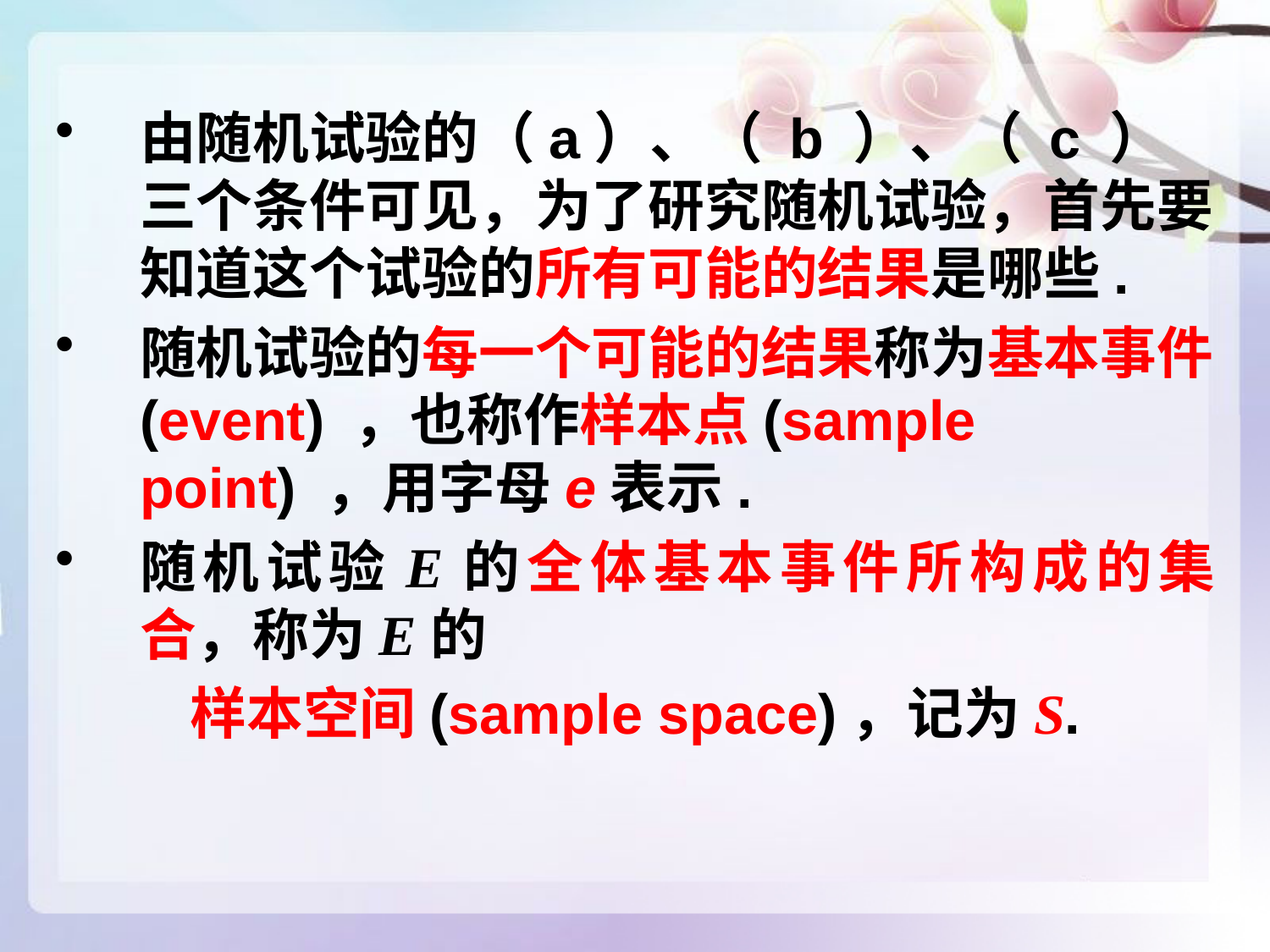

由随机试验的（a）、（ b ）、（ c ）三个条件可见，为了研究随机试验，首先要知道这个试验的所有可能的结果是哪些.
随机试验的每一个可能的结果称为基本事件(event) ，也称作样本点(sample point) ，用字母e表示.
随机试验E的全体基本事件所构成的集合，称为E的
样本空间(sample space)，记为S.